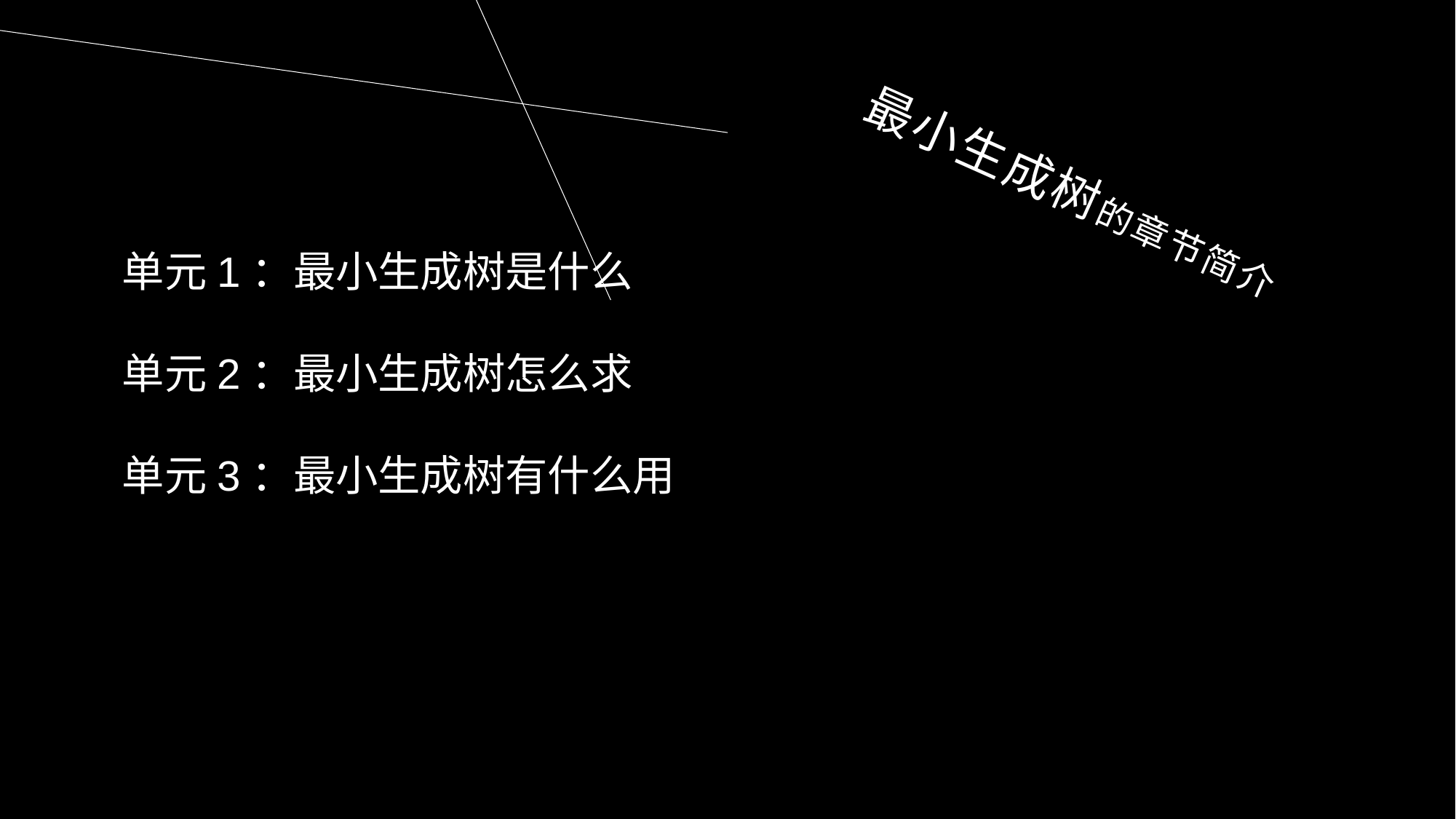

# 最小生成树的章节简介
单元1：最小生成树是什么

单元2：最小生成树怎么求

单元3：最小生成树有什么用